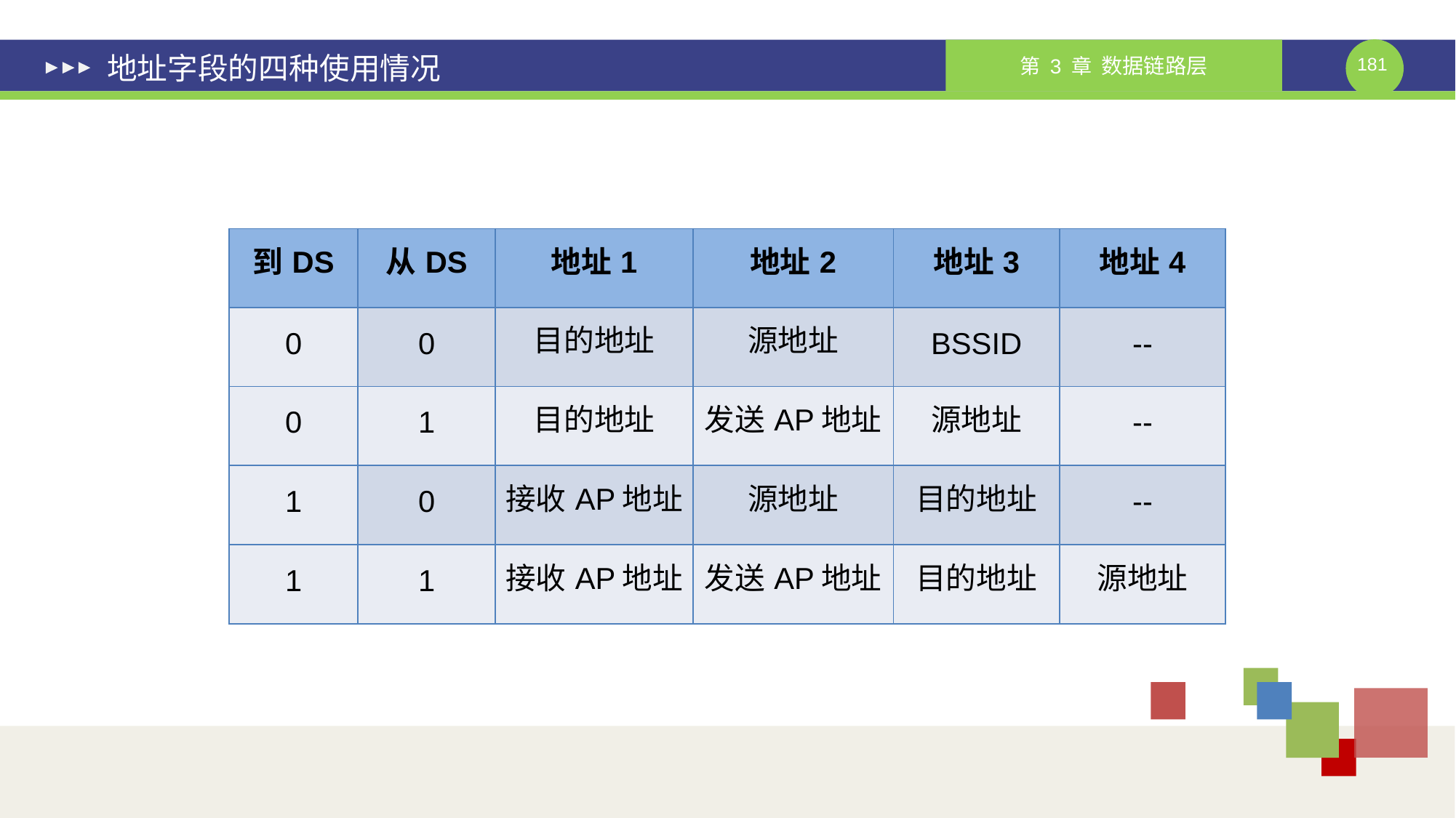

# 地址字段的四种使用情况
| 到DS | 从DS | 地址1 | 地址2 | 地址3 | 地址4 |
| --- | --- | --- | --- | --- | --- |
| 0 | 0 | 目的地址 | 源地址 | BSSID | -- |
| 0 | 1 | 目的地址 | 发送AP地址 | 源地址 | -- |
| 1 | 0 | 接收AP地址 | 源地址 | 目的地址 | -- |
| 1 | 1 | 接收AP地址 | 发送AP地址 | 目的地址 | 源地址 |

课件制作人：谢钧 谢希仁